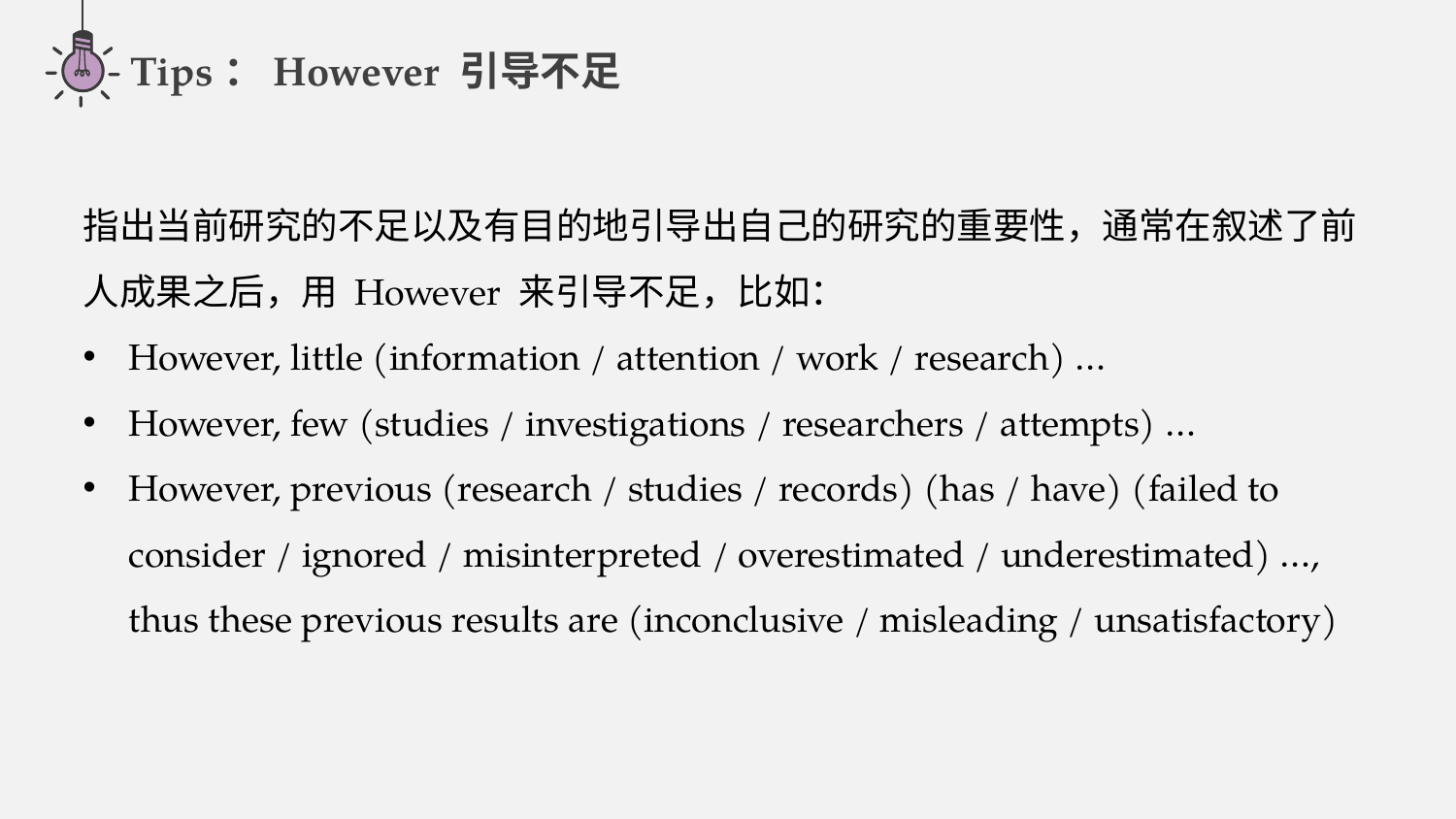

Tips：However 引导不足
指出当前研究的不足以及有目的地引导出自己的研究的重要性，通常在叙述了前人成果之后，用 However 来引导不足，比如：
However, little (information / attention / work / research) …
However, few (studies / investigations / researchers / attempts) …
However, previous (research / studies / records) (has / have) (failed to consider / ignored / misinterpreted / overestimated / underestimated) …, thus these previous results are (inconclusive / misleading / unsatisfactory)